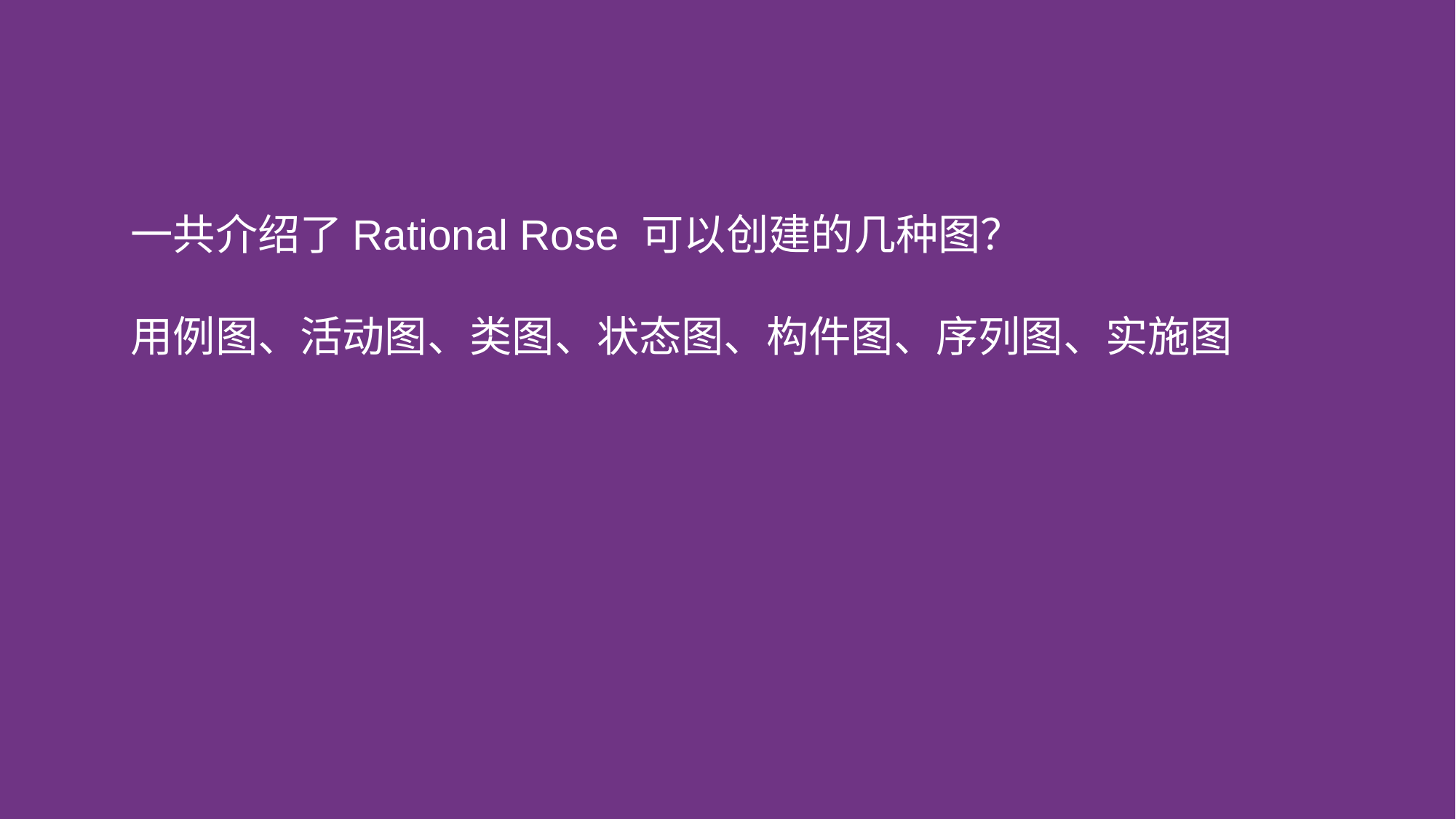

一共介绍了Rational Rose 可以创建的几种图？

用例图、活动图、类图、状态图、构件图、序列图、实施图